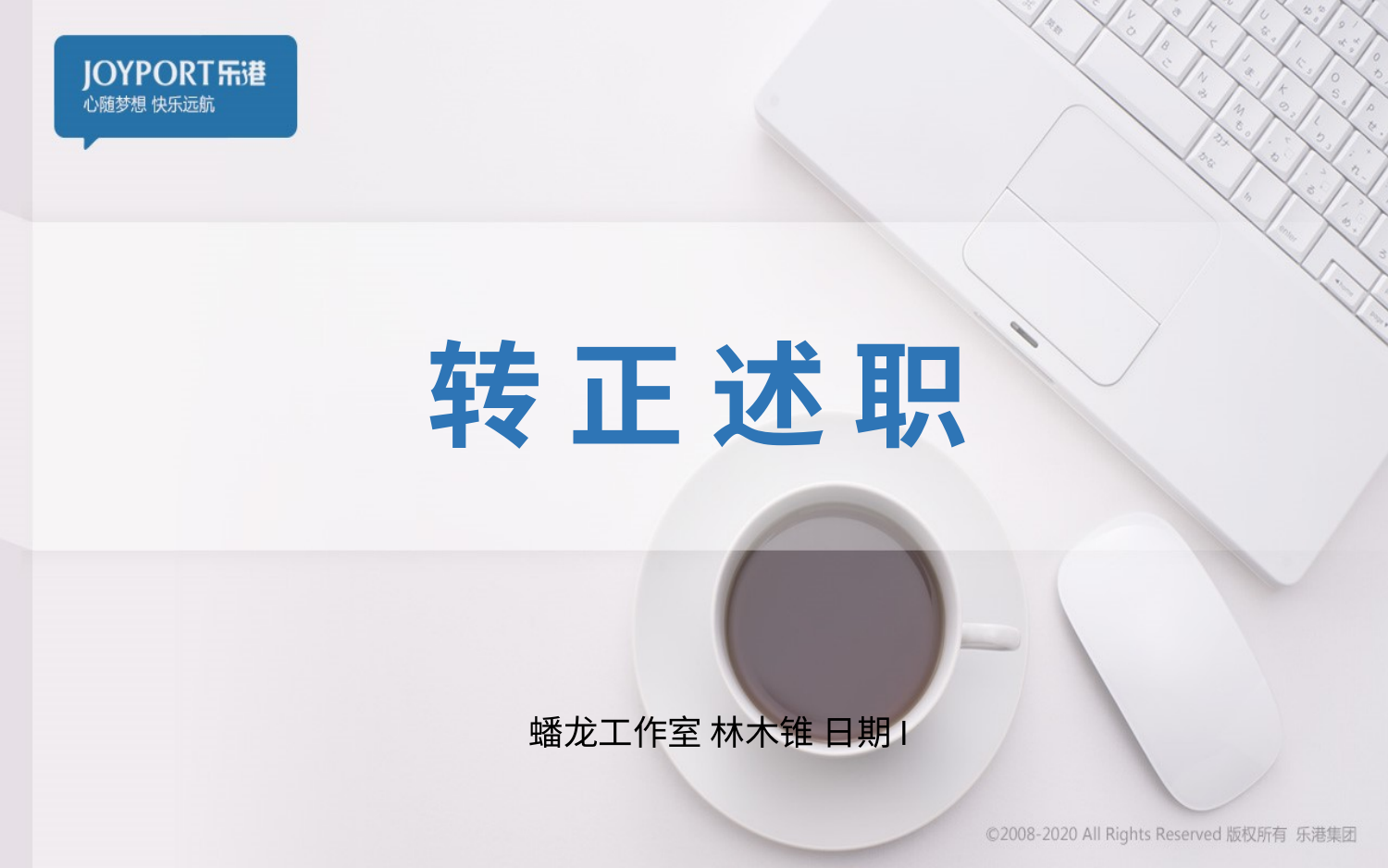

转 正 述 职
蟠龙工作室 林木锥 日期l